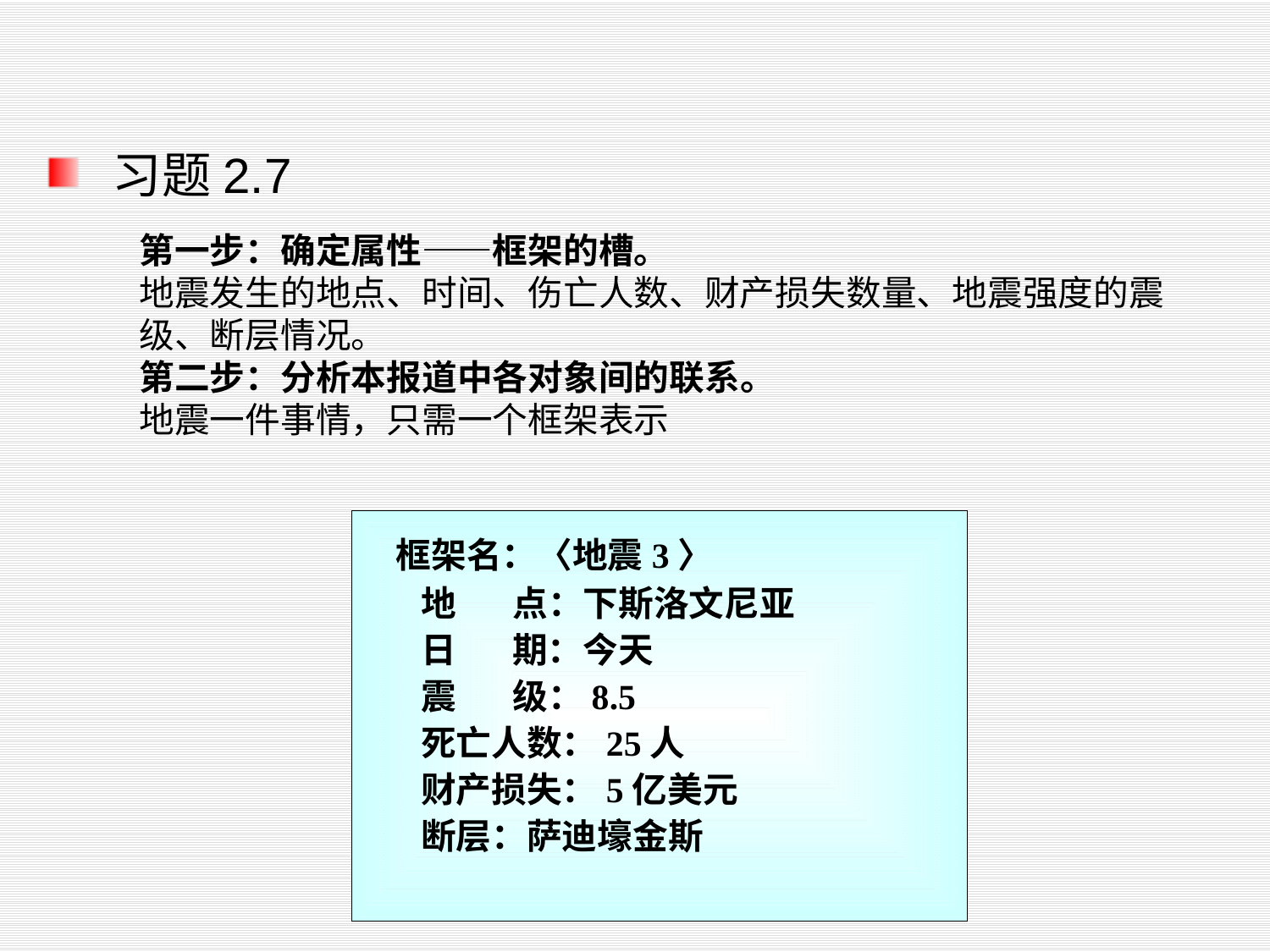

#
习题2.7
第一步：确定属性——框架的槽。
地震发生的地点、时间、伤亡人数、财产损失数量、地震强度的震级、断层情况。
第二步：分析本报道中各对象间的联系。
地震一件事情，只需一个框架表示
  框架名：〈地震3〉
      地       点：下斯洛文尼亚
      日       期：今天
      震       级：8.5
      死亡人数：25人
      财产损失：5亿美元
      断层：萨迪壕金斯